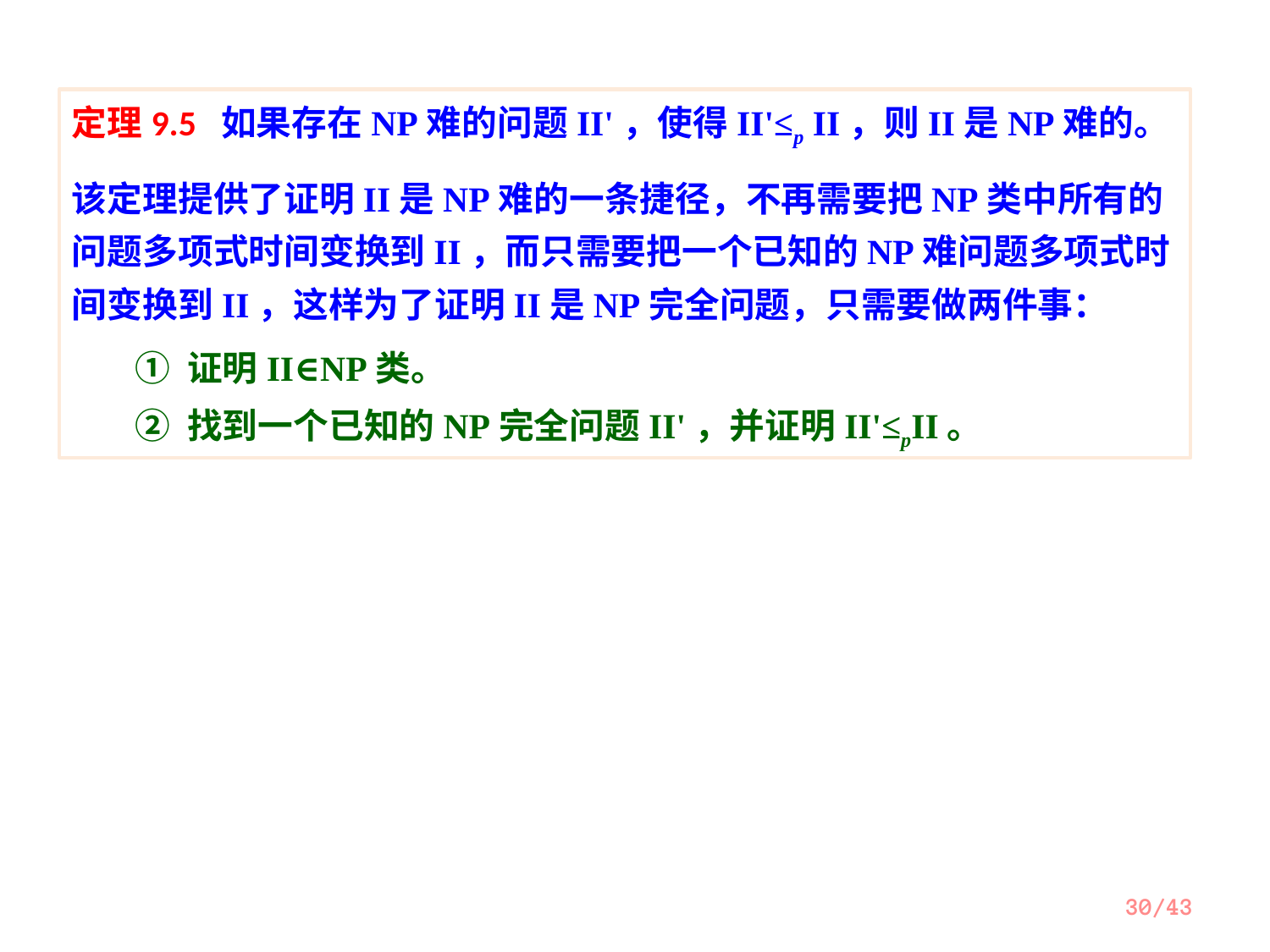

定理9.5  如果存在NP难的问题II'，使得II'≤p II，则II是NP难的。
该定理提供了证明II是NP难的一条捷径，不再需要把NP类中所有的问题多项式时间变换到II，而只需要把一个已知的NP难问题多项式时间变换到II，这样为了证明II是NP完全问题，只需要做两件事：
① 证明II∈NP类。
② 找到一个已知的NP完全问题II'，并证明II'≤pII。
30/43